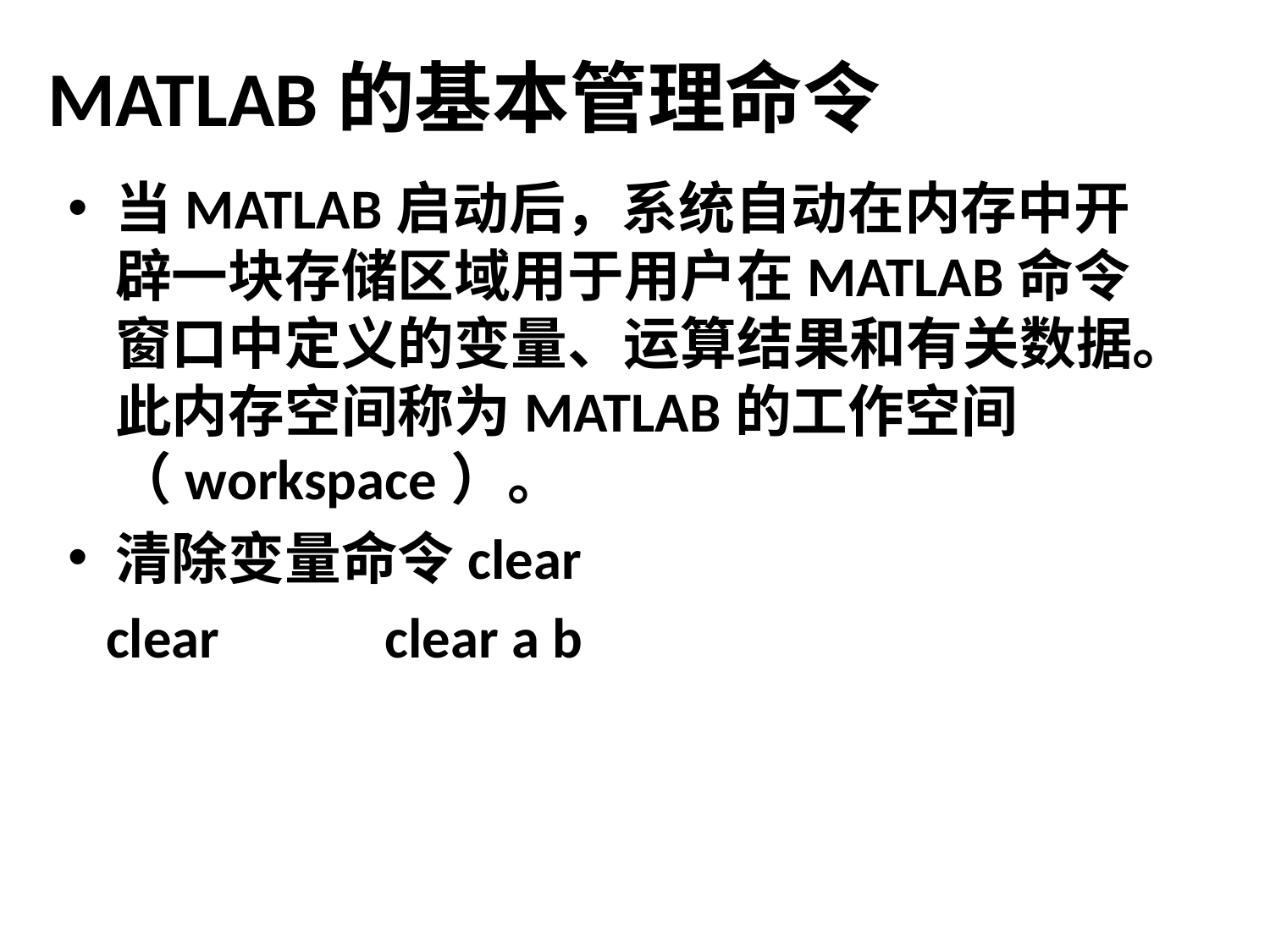

# MATLAB的基本管理命令
当MATLAB启动后，系统自动在内存中开辟一块存储区域用于用户在MATLAB命令窗口中定义的变量、运算结果和有关数据。此内存空间称为MATLAB的工作空间（workspace）。
清除变量命令clear
   clear             clear a b